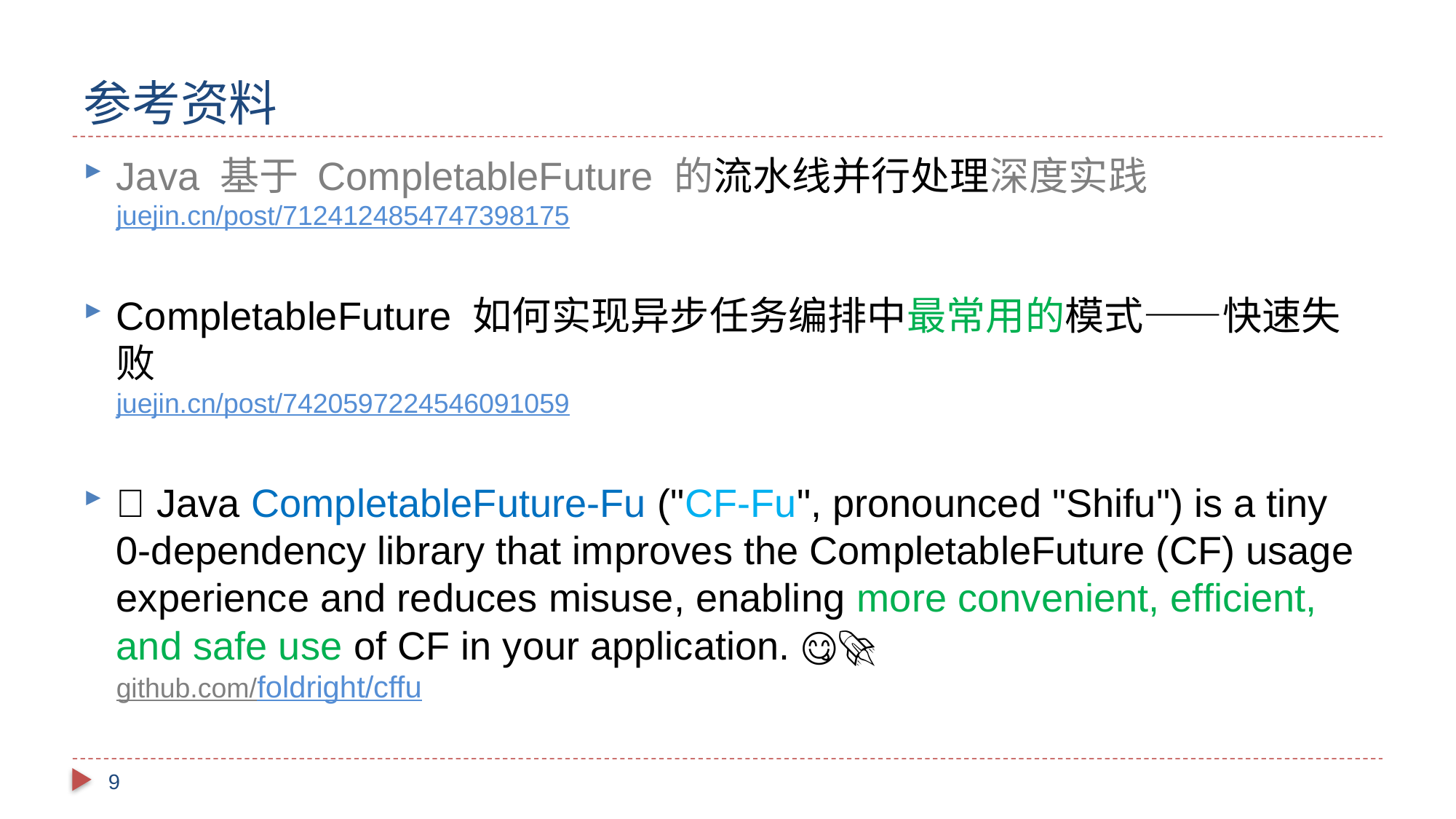

# 参考资料
Java 基于 CompletableFuture 的流水线并行处理深度实践
juejin.cn/post/7124124854747398175

CompletableFuture 如何实现异步任务编排中最常用的模式——快速失败
juejin.cn/post/7420597224546091059

🦝 Java CompletableFuture-Fu ("CF-Fu", pronounced "Shifu") is a tiny 0-dependency library that improves the CompletableFuture (CF) usage experience and reduces misuse, enabling more convenient, efficient, and safe use of CF in your application. 😋🚀🦺
github.com/foldright/cffu

9